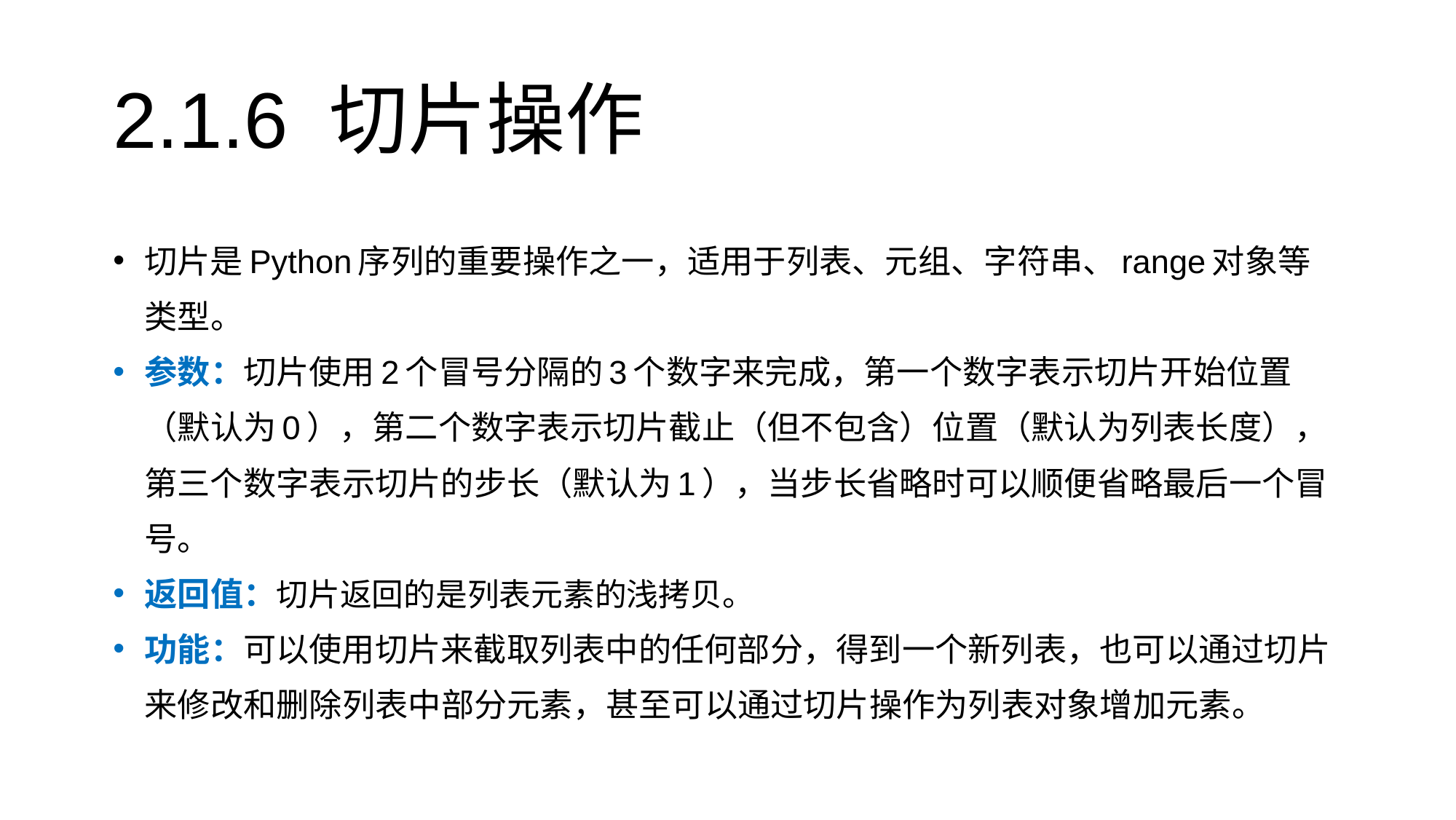

# 2.1.6 切片操作
切片是Python序列的重要操作之一，适用于列表、元组、字符串、range对象等类型。
参数：切片使用2个冒号分隔的3个数字来完成，第一个数字表示切片开始位置（默认为0），第二个数字表示切片截止（但不包含）位置（默认为列表长度），第三个数字表示切片的步长（默认为1），当步长省略时可以顺便省略最后一个冒号。
返回值：切片返回的是列表元素的浅拷贝。
功能：可以使用切片来截取列表中的任何部分，得到一个新列表，也可以通过切片来修改和删除列表中部分元素，甚至可以通过切片操作为列表对象增加元素。